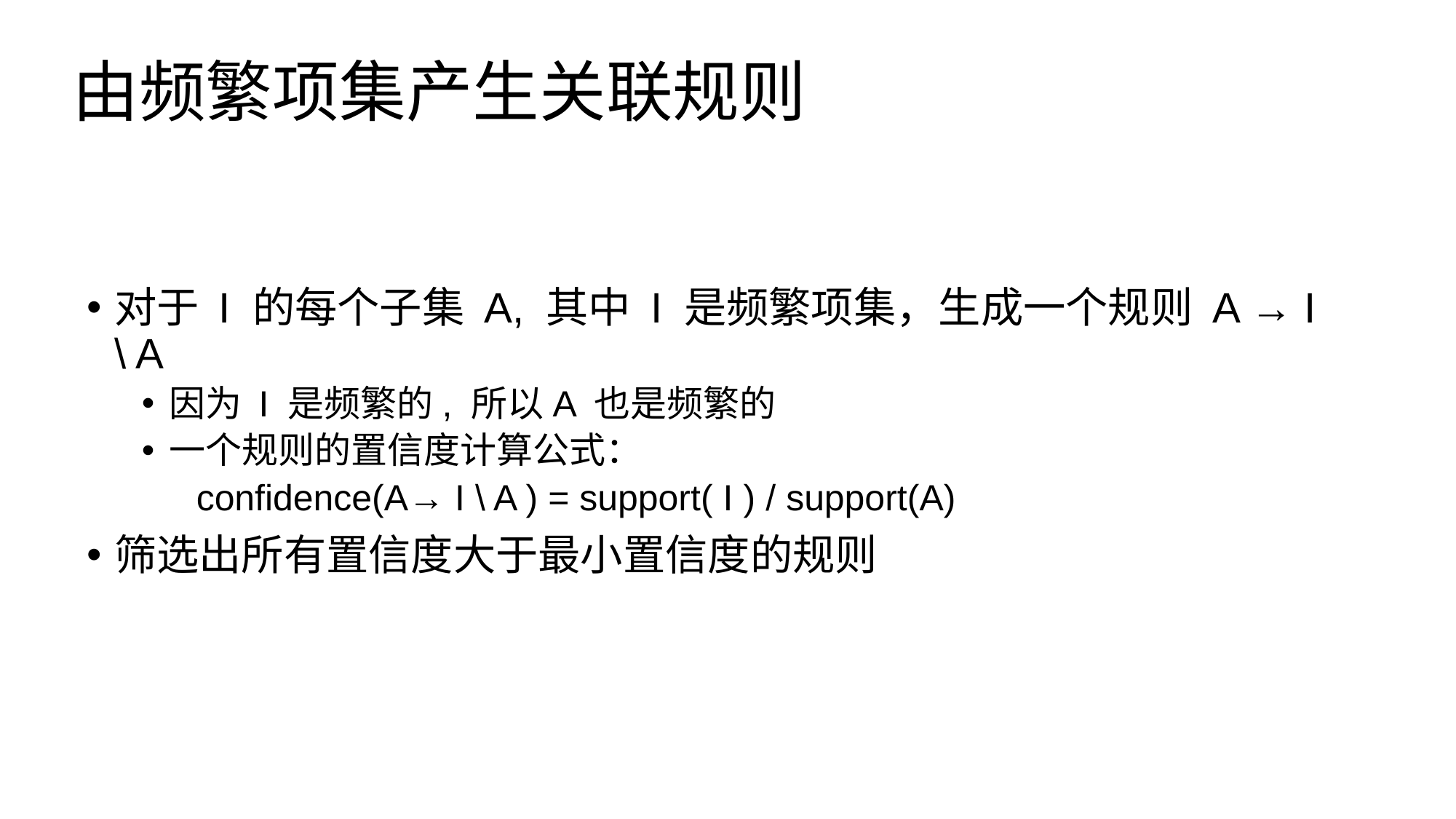

由频繁项集产生关联规则

对于 I 的每个子集 A, 其中 I 是频繁项集，生成一个规则 A → I \ A
因为 I 是频繁的, 所以A 也是频繁的
一个规则的置信度计算公式：
confidence(A→ I \ A ) = support( I ) / support(A)
筛选出所有置信度大于最小置信度的规则